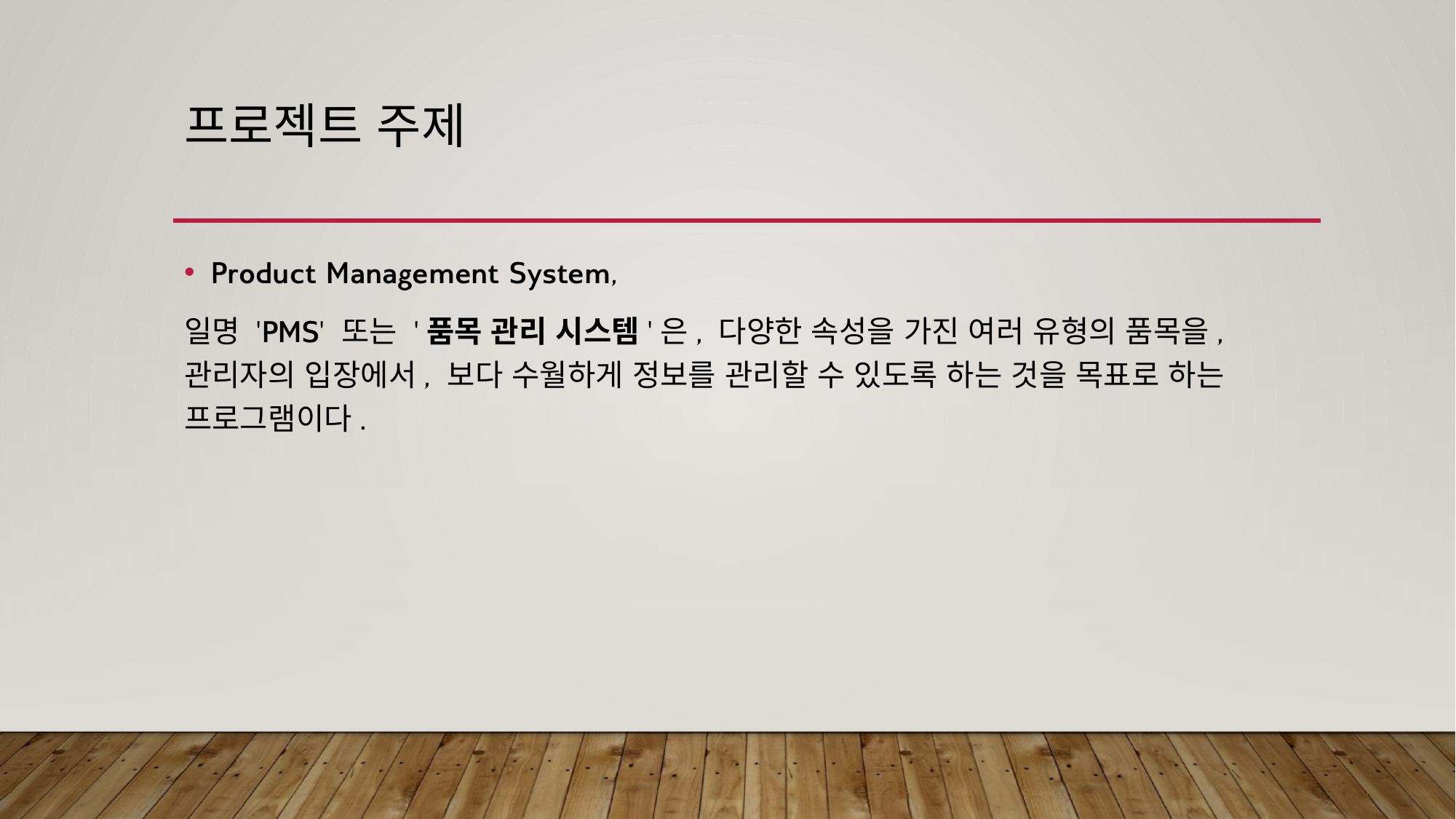

# 프로젝트 주제
Product Management System,
일명 'PMS' 또는 '품목 관리 시스템'은, 다양한 속성을 가진 여러 유형의 품목을, 관리자의 입장에서, 보다 수월하게 정보를 관리할 수 있도록 하는 것을 목표로 하는 프로그램이다.